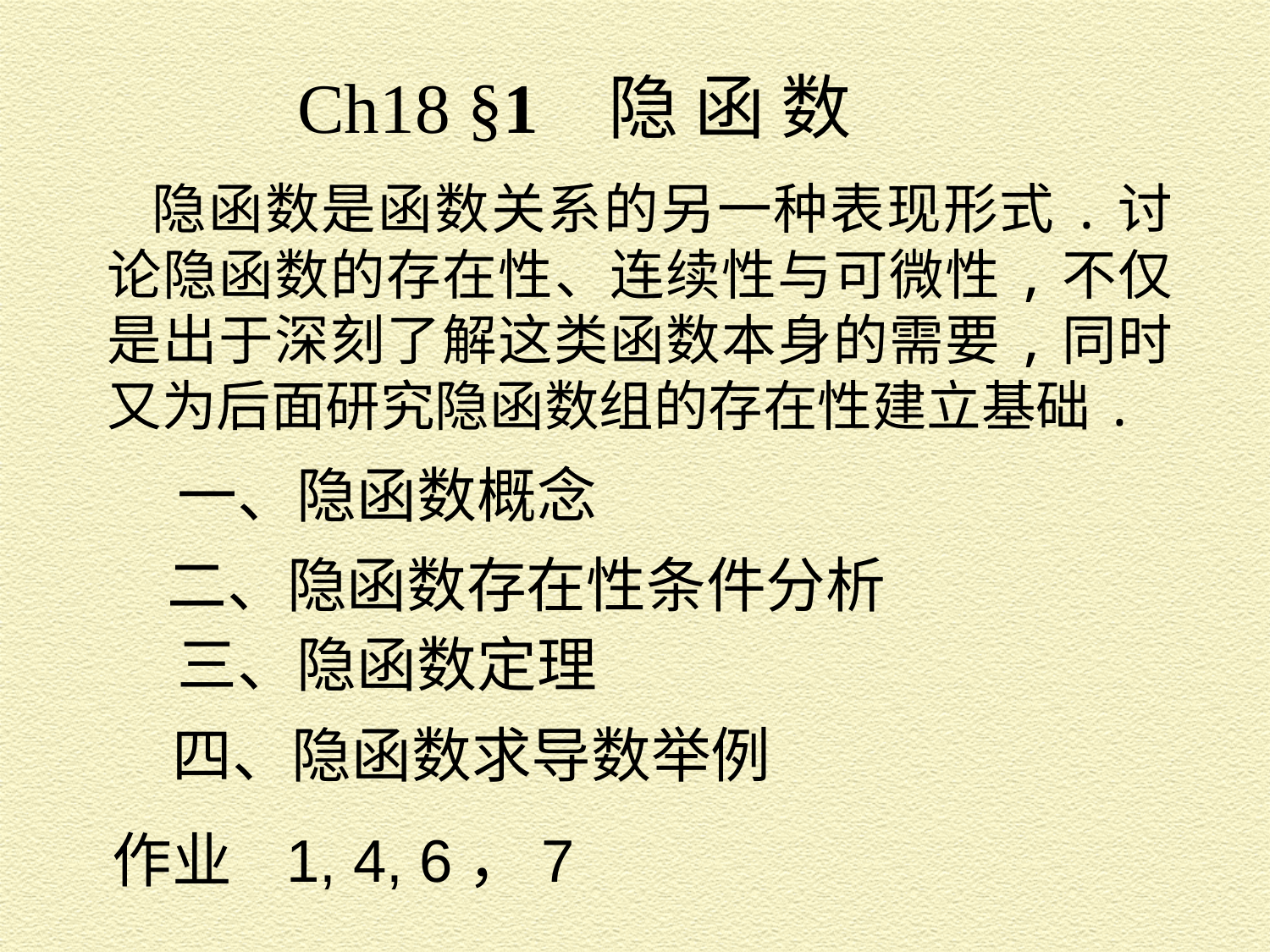

Ch18 §1   隐 函 数
  隐函数是函数关系的另一种表现形式.讨论隐函数的存在性、连续性与可微性,不仅是出于深刻了解这类函数本身的需要,同时又为后面研究隐函数组的存在性建立基础.
一、隐函数概念
二、隐函数存在性条件分析
三、隐函数定理
四、隐函数求导数举例
作业   1, 4, 6，7